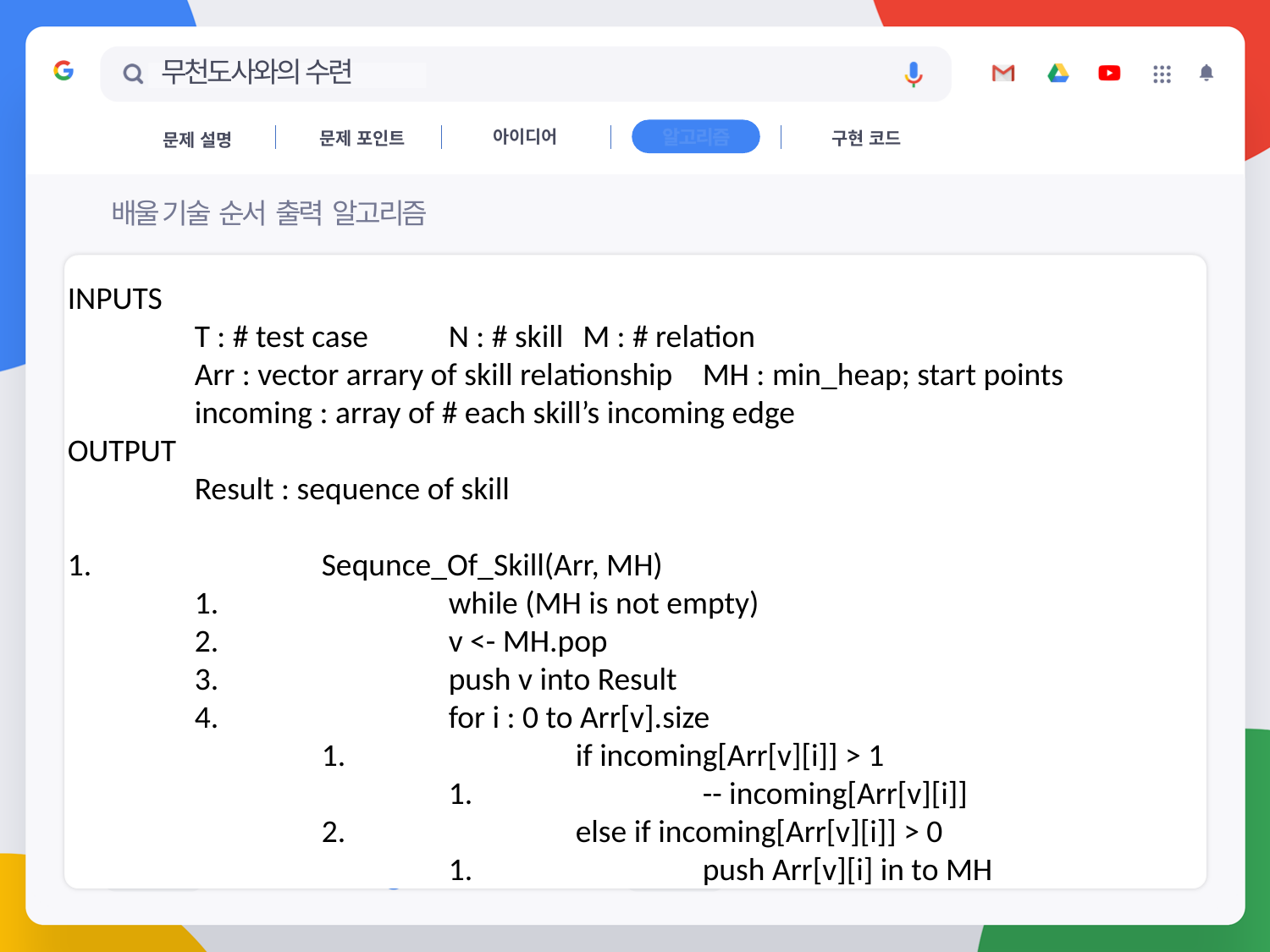

# 무천도사와의 수련

문제 포인트
알고리즘
구현 코드
문제 설명
아이디어
알고리즘
배울 기술  순서  출력  알고리즘
INPUTS
 	T : # test case	N : # skill 	 M : # relation
	Arr : vector arrary of skill relationship	MH : min_heap; start points
	incoming : array of # each skill’s incoming edge
OUTPUT
	Result : sequence of skill

1. 		Sequnce_Of_Skill(Arr, MH)
	1. 		while (MH is not empty)
	2. 		v <- MH.pop
	3.		push v into Result
	4. 		for i : 0 to Arr[v].size
		1.		if incoming[Arr[v][i]] > 1
			1.		-- incoming[Arr[v][i]]
		2.		else if incoming[Arr[v][i]] > 0
			1. 		push Arr[v][i] in to MH